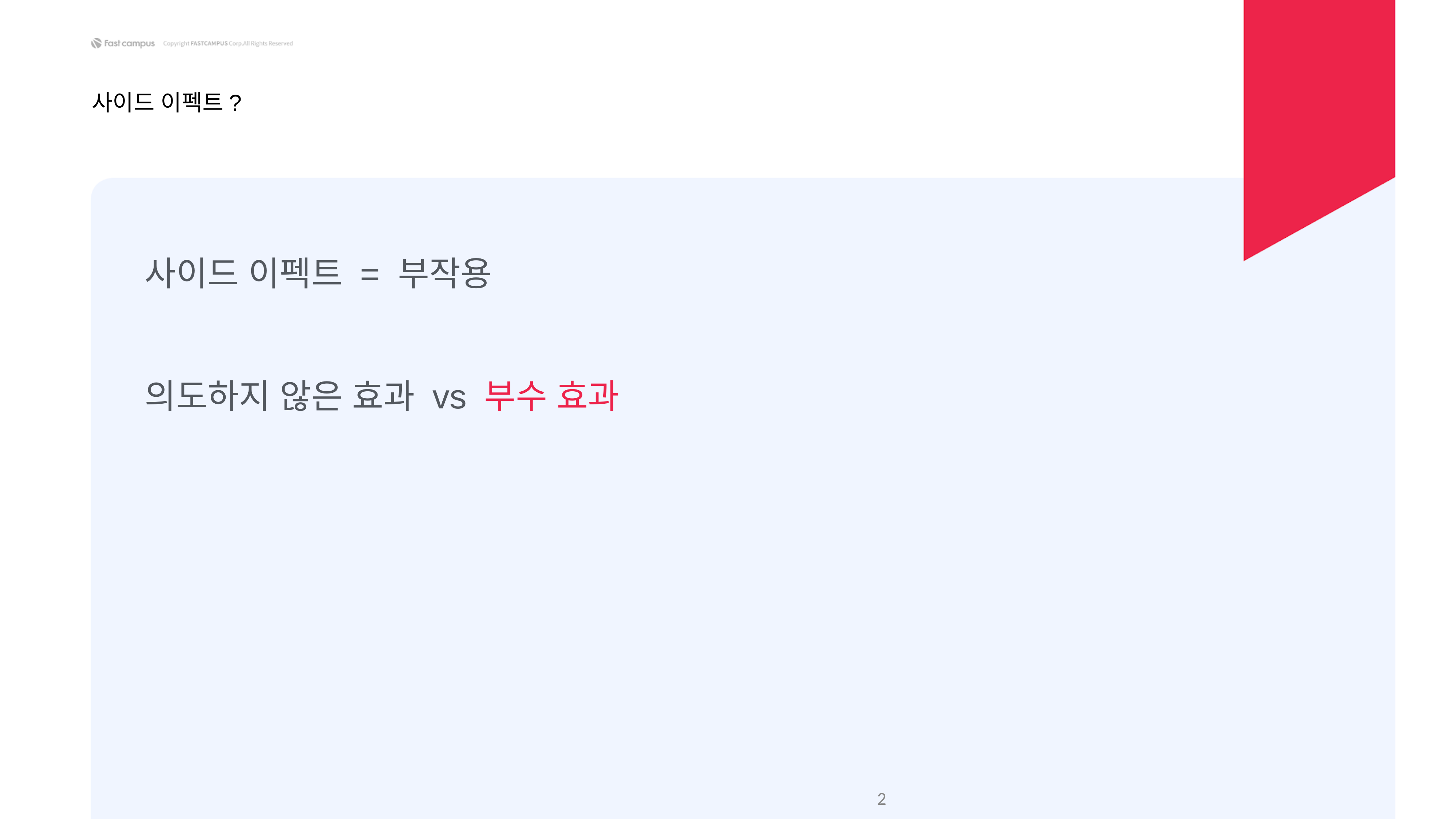

사이드 이펙트?
사이드 이펙트 = 부작용

의도하지 않은 효과 vs 부수 효과
2